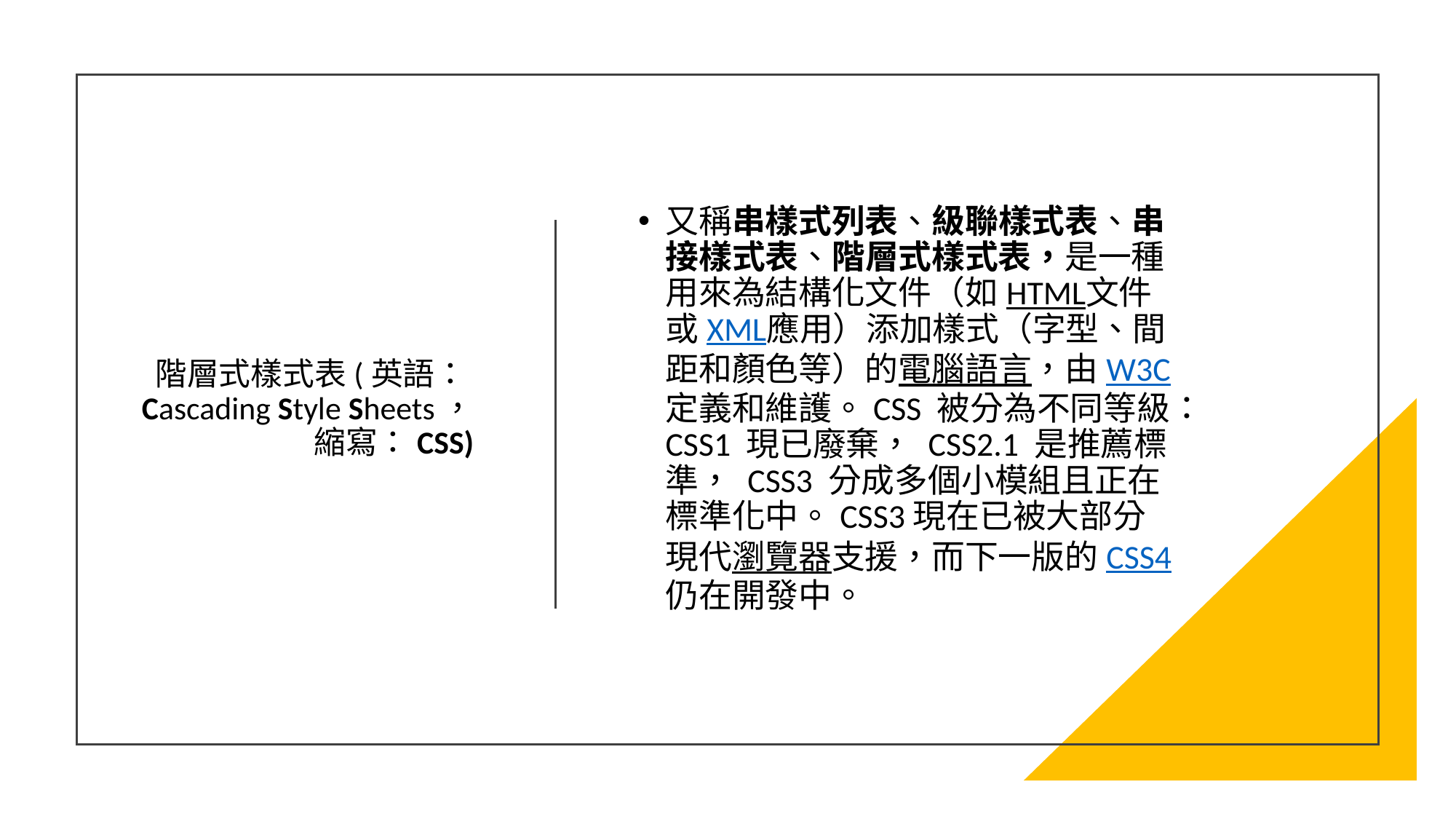

# 階層式樣式表(英語：Cascading Style Sheets，縮寫：CSS)
又稱串樣式列表、級聯樣式表、串接樣式表、階層式樣式表，是一種用來為結構化文件（如HTML文件或XML應用）添加樣式（字型、間距和顏色等）的電腦語言，由W3C定義和維護。CSS 被分為不同等級：CSS1 現已廢棄， CSS2.1 是推薦標準， CSS3 分成多個小模組且正在標準化中。CSS3現在已被大部分現代瀏覽器支援，而下一版的CSS4仍在開發中。